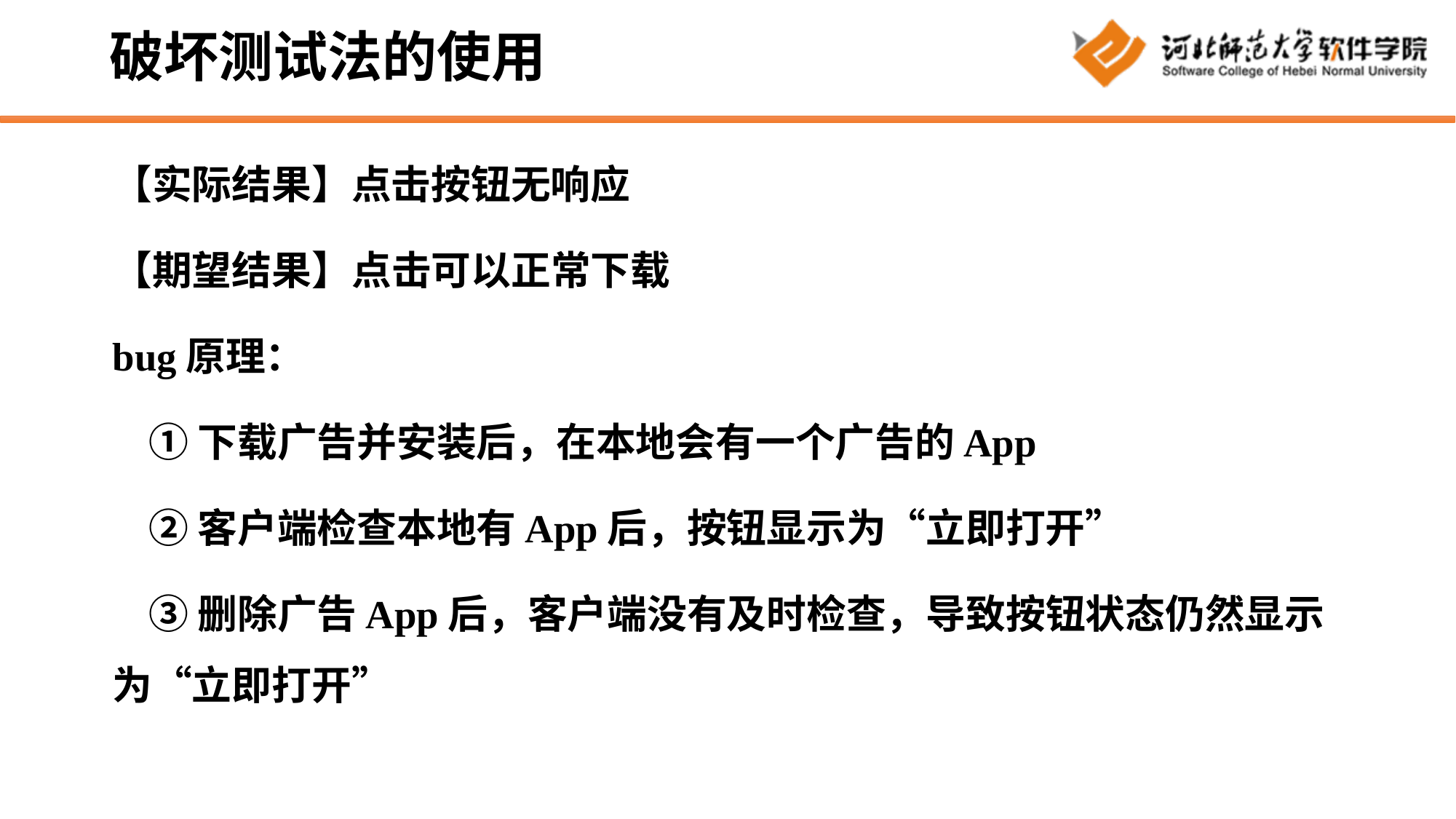

# 破坏测试法的使用
【实际结果】点击按钮无响应
【期望结果】点击可以正常下载
bug原理：
    ①下载广告并安装后，在本地会有一个广告的App
    ②客户端检查本地有App后，按钮显示为“立即打开”
    ③删除广告App后，客户端没有及时检查，导致按钮状态仍然显示为“立即打开”